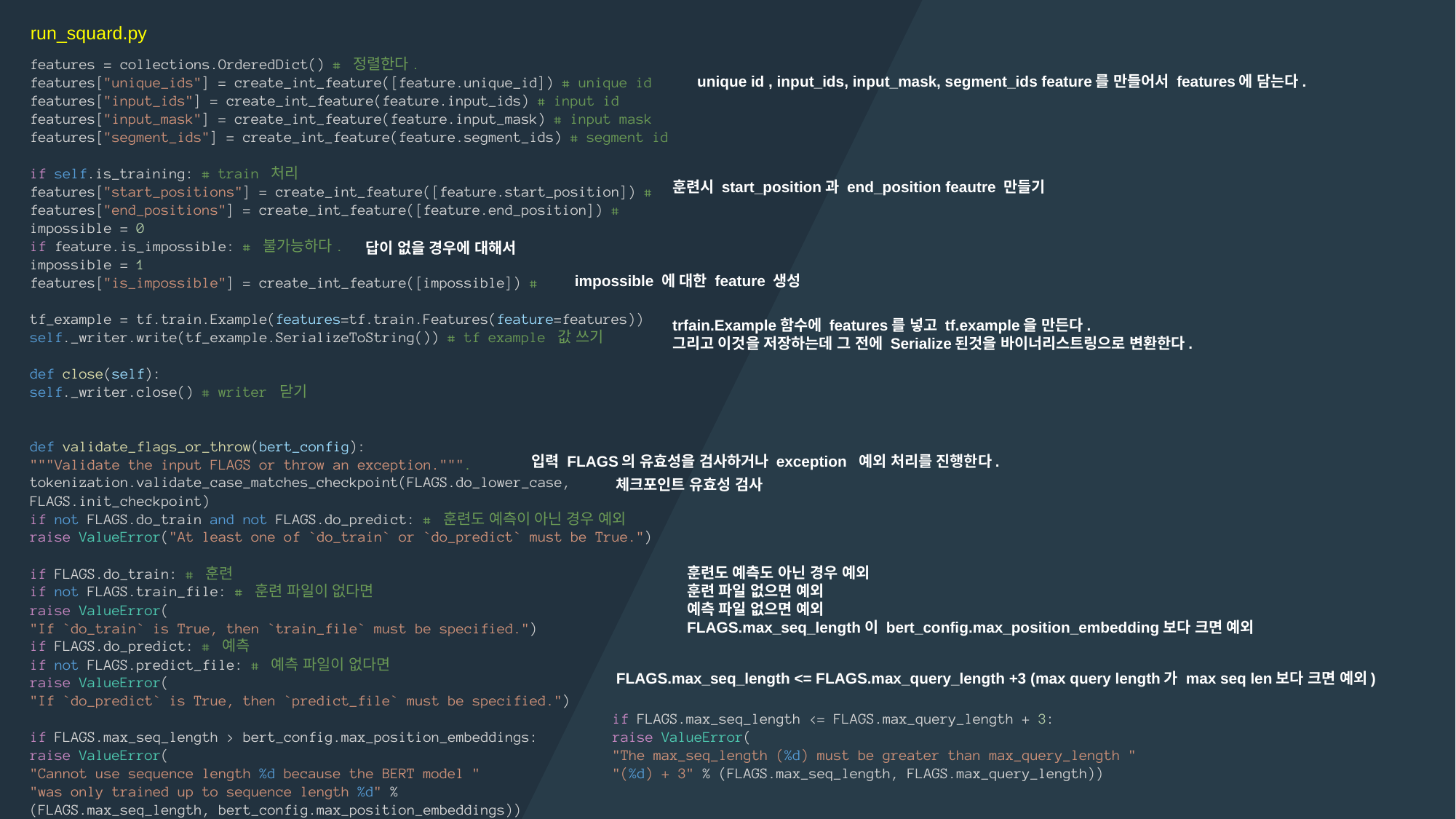

run_squard.py
features = collections.OrderedDict() # 정렬한다.
features["unique_ids"] = create_int_feature([feature.unique_id]) # unique id
features["input_ids"] = create_int_feature(feature.input_ids) # input id
features["input_mask"] = create_int_feature(feature.input_mask) # input mask
features["segment_ids"] = create_int_feature(feature.segment_ids) # segment id
if self.is_training: # train 처리
features["start_positions"] = create_int_feature([feature.start_position]) #
features["end_positions"] = create_int_feature([feature.end_position]) #
impossible = 0
if feature.is_impossible: # 불가능하다.
impossible = 1
features["is_impossible"] = create_int_feature([impossible]) #
tf_example = tf.train.Example(features=tf.train.Features(feature=features))
self._writer.write(tf_example.SerializeToString()) # tf example 값 쓰기
def close(self):
self._writer.close() # writer 닫기
def validate_flags_or_throw(bert_config):
"""Validate the input FLAGS or throw an exception.""".
tokenization.validate_case_matches_checkpoint(FLAGS.do_lower_case,
FLAGS.init_checkpoint)
if not FLAGS.do_train and not FLAGS.do_predict: # 훈련도 예측이 아닌 경우 예외
raise ValueError("At least one of `do_train` or `do_predict` must be True.")
if FLAGS.do_train: # 훈련
if not FLAGS.train_file: # 훈련 파일이 없다면
raise ValueError(
"If `do_train` is True, then `train_file` must be specified.")
if FLAGS.do_predict: # 예측
if not FLAGS.predict_file: # 예측 파일이 없다면
raise ValueError(
"If `do_predict` is True, then `predict_file` must be specified.")
if FLAGS.max_seq_length > bert_config.max_position_embeddings:
raise ValueError(
"Cannot use sequence length %d because the BERT model "
"was only trained up to sequence length %d" %
(FLAGS.max_seq_length, bert_config.max_position_embeddings))
unique id , input_ids, input_mask, segment_ids feature를 만들어서 features에 담는다.
훈련시 start_position과 end_position feautre 만들기
답이 없을 경우에 대해서
impossible 에 대한 feature 생성
trfain.Example함수에 features를 넣고 tf.example을 만든다.
그리고 이것을 저장하는데 그 전에 Serialize된것을 바이너리스트링으로 변환한다.
입력 FLAGS의 유효성을 검사하거나 exception  예외 처리를 진행한다.
체크포인트 유효성 검사
훈련도 예측도 아닌 경우 예외
훈련 파일 없으면 예외
예측 파일 없으면 예외
FLAGS.max_seq_length이 bert_config.max_position_embedding보다 크면 예외
FLAGS.max_seq_length <= FLAGS.max_query_length +3 (max query length가 max seq len보다 크면 예외)
if FLAGS.max_seq_length <= FLAGS.max_query_length + 3:
raise ValueError(
"The max_seq_length (%d) must be greater than max_query_length "
"(%d) + 3" % (FLAGS.max_seq_length, FLAGS.max_query_length))